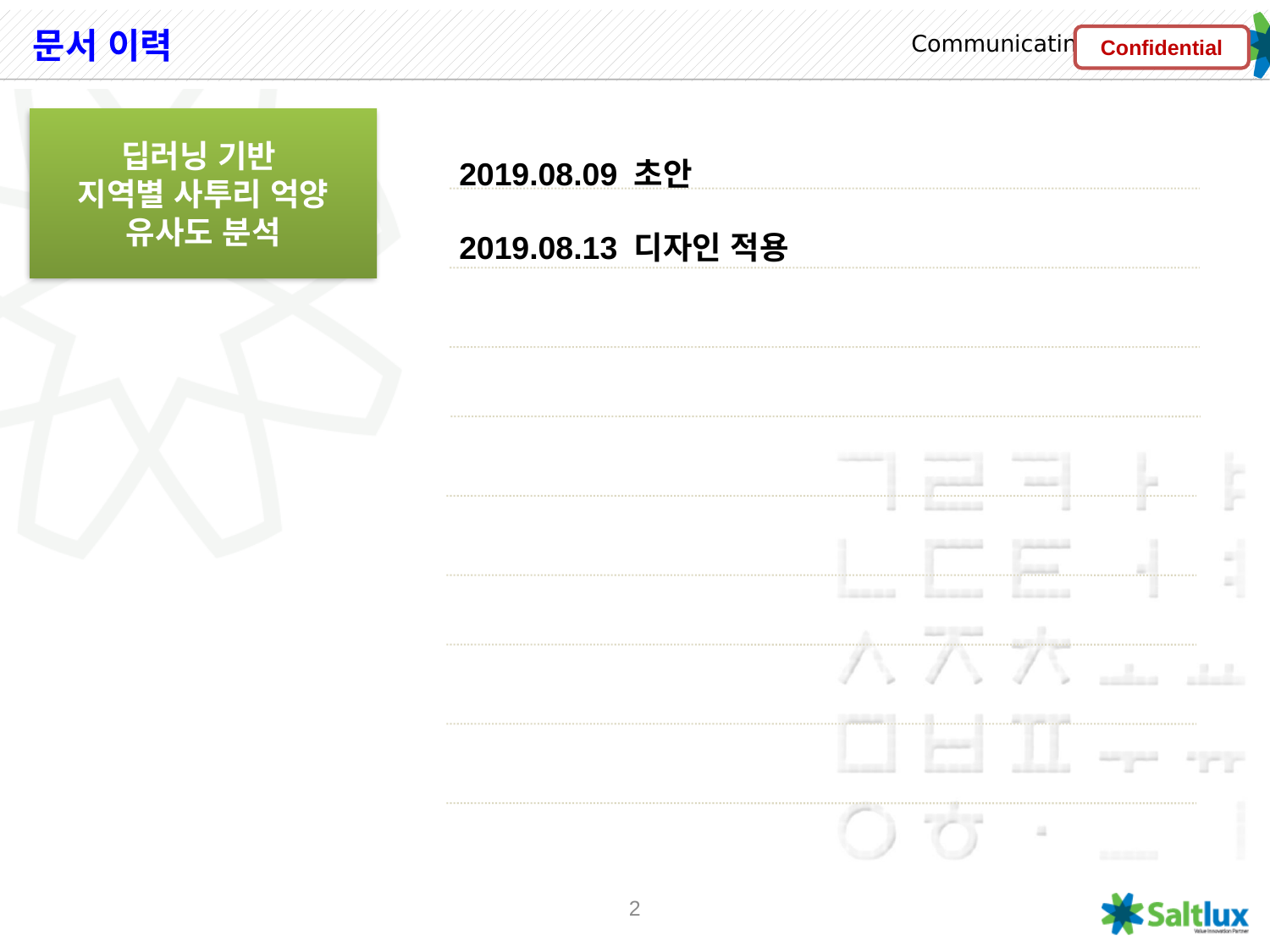

# 문서 이력
Confidential
딥러닝 기반
지역별 사투리 억양 유사도 분석
2019.08.09 초안
2019.08.13 디자인 적용
2